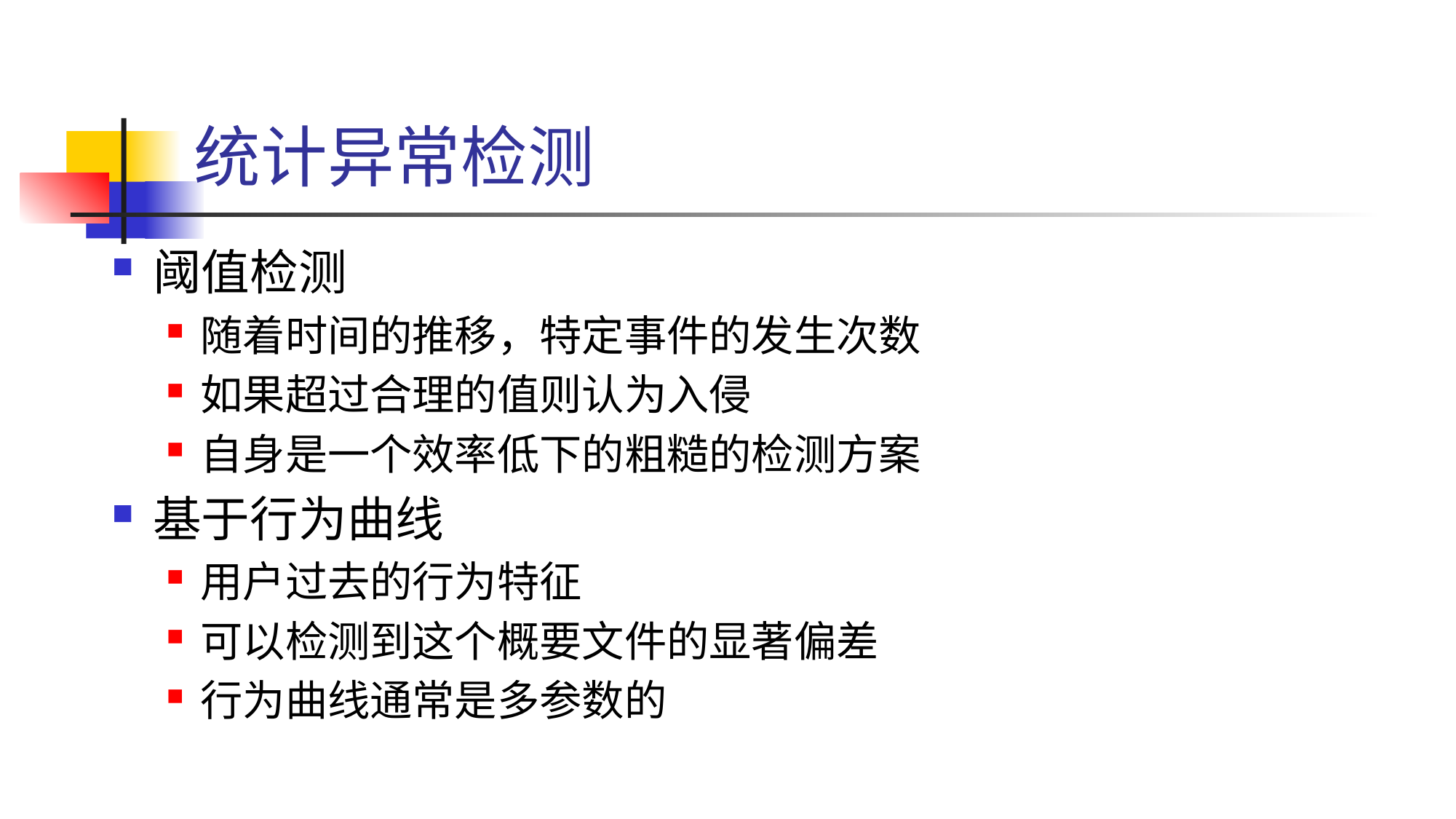

# 统计异常检测
阈值检测
随着时间的推移，特定事件的发生次数
如果超过合理的值则认为入侵
自身是一个效率低下的粗糙的检测方案
基于行为曲线
用户过去的行为特征
可以检测到这个概要文件的显著偏差
行为曲线通常是多参数的